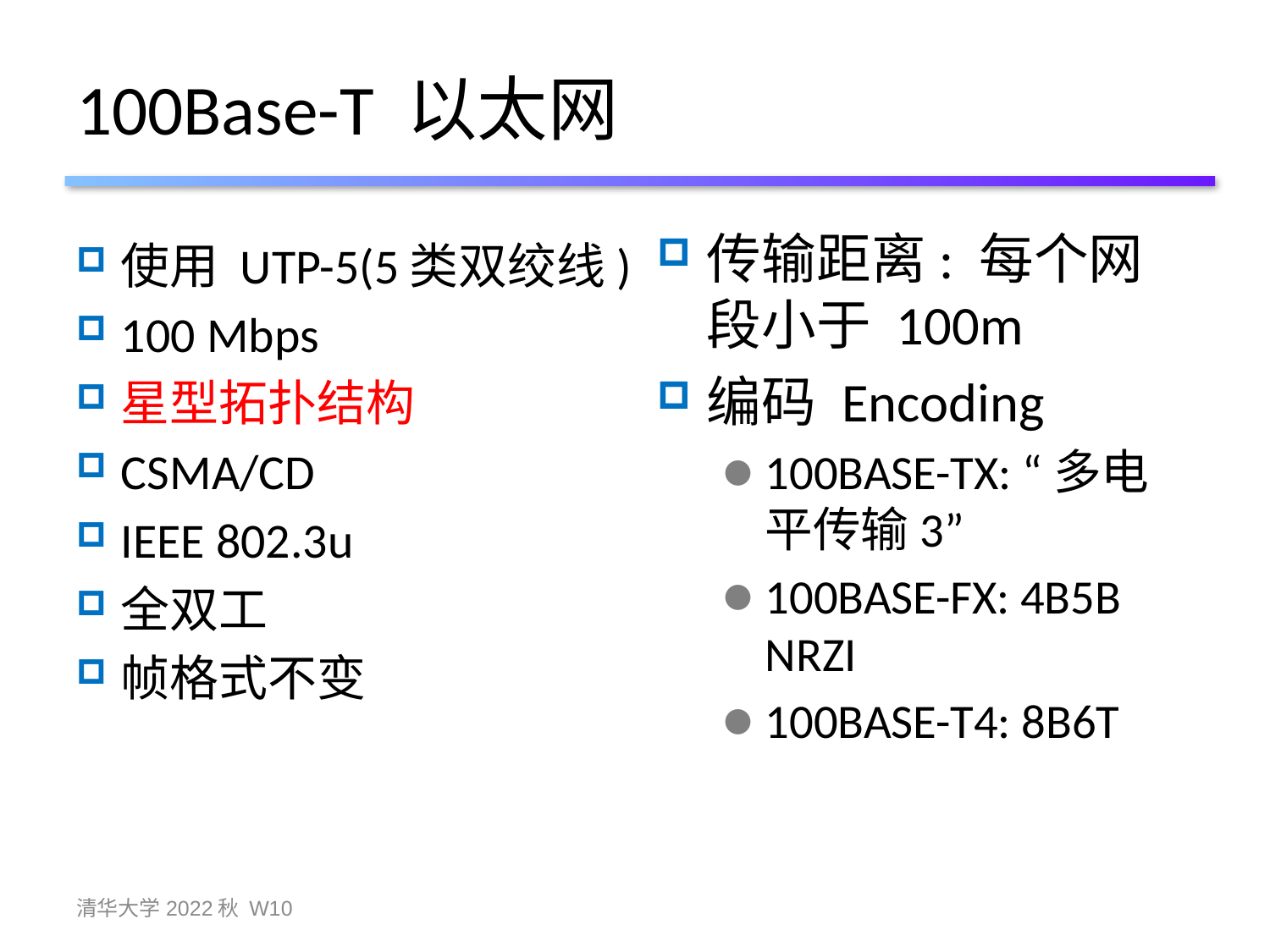

# 100Base-T 以太网
传输距离: 每个网段小于 100m
编码 Encoding
100BASE-TX: “多电平传输3”
100BASE-FX: 4B5B NRZI
100BASE-T4: 8B6T

使用 UTP-5(5类双绞线)
100 Mbps
星型拓扑结构
CSMA/CD
IEEE 802.3u
全双工
帧格式不变
清华大学2022秋 W10
61